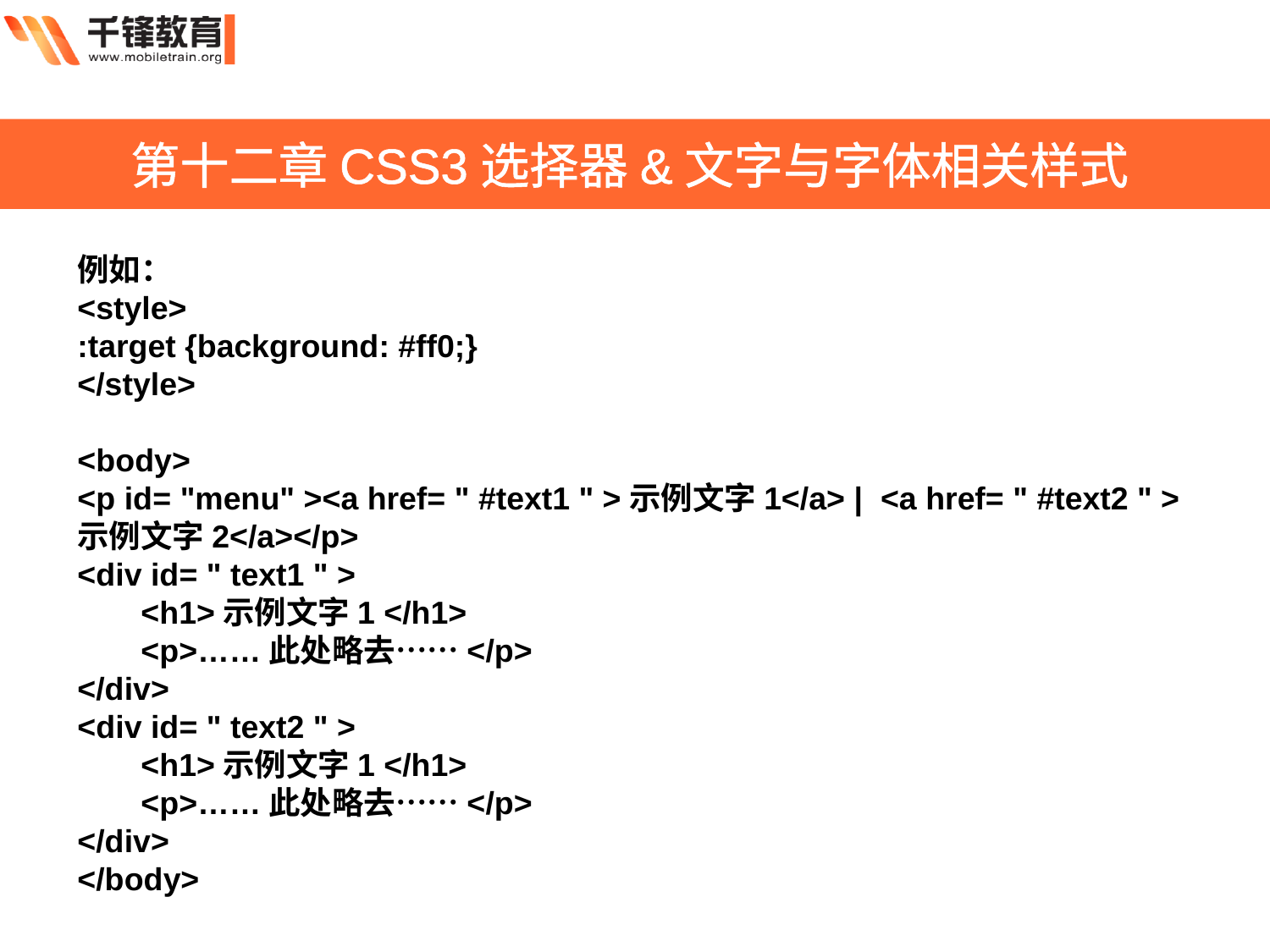

第十二章CSS3选择器&文字与字体相关样式
例如：
<style>
:target {background: #ff0;}
</style>

<body>
<p id= "menu" ><a href= " #text1 " >示例文字1</a> |  <a href= " #text2 " >示例文字2</a></p>
<div id= " text1 " >
<h1>示例文字1 </h1>
<p>……此处略去……</p>
</div>
<div id= " text2 " >
<h1>示例文字1 </h1>
<p>……此处略去……</p>
</div>
</body>